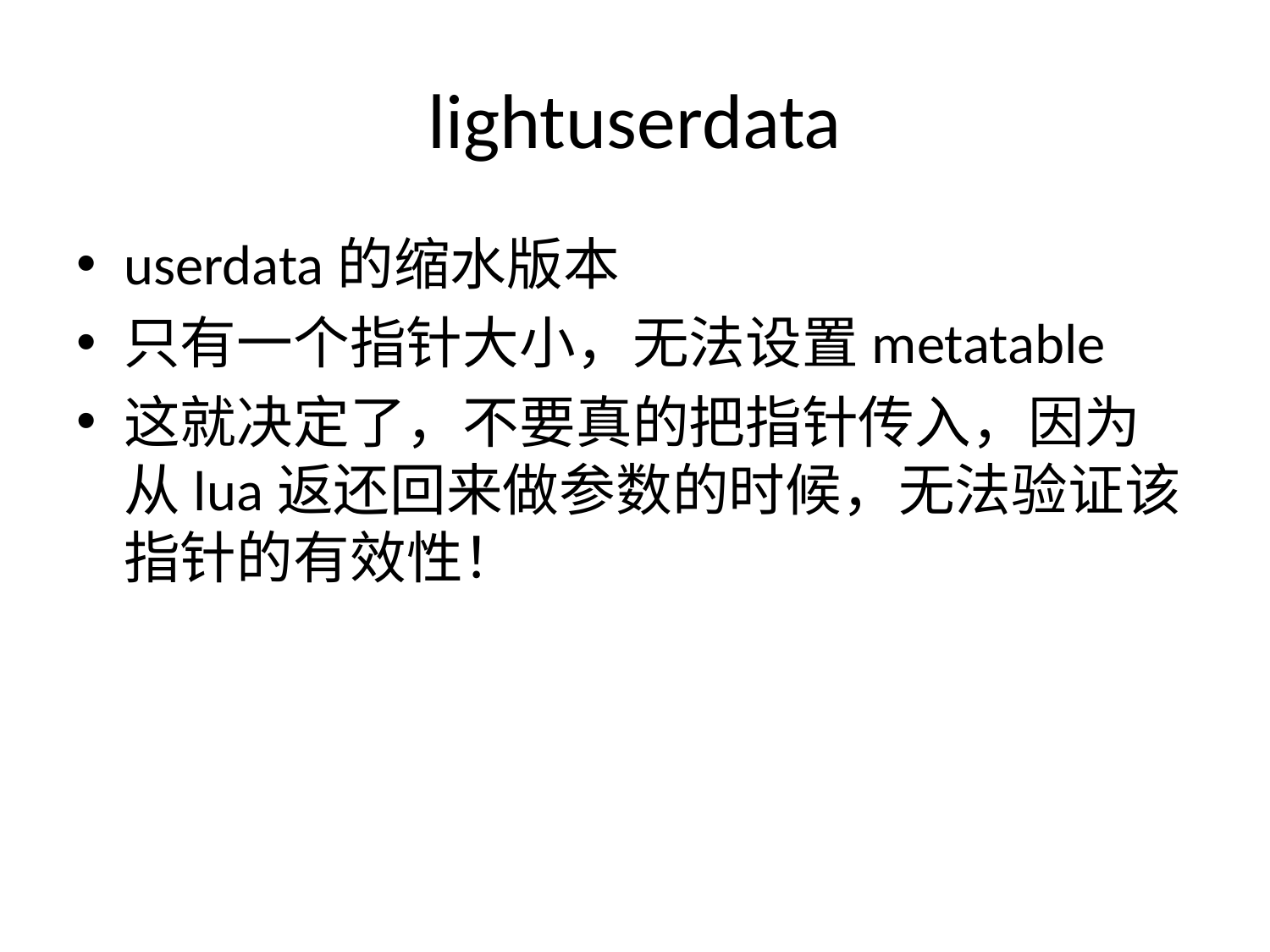

# lightuserdata
userdata的缩水版本
只有一个指针大小，无法设置metatable
这就决定了，不要真的把指针传入，因为从lua返还回来做参数的时候，无法验证该指针的有效性！